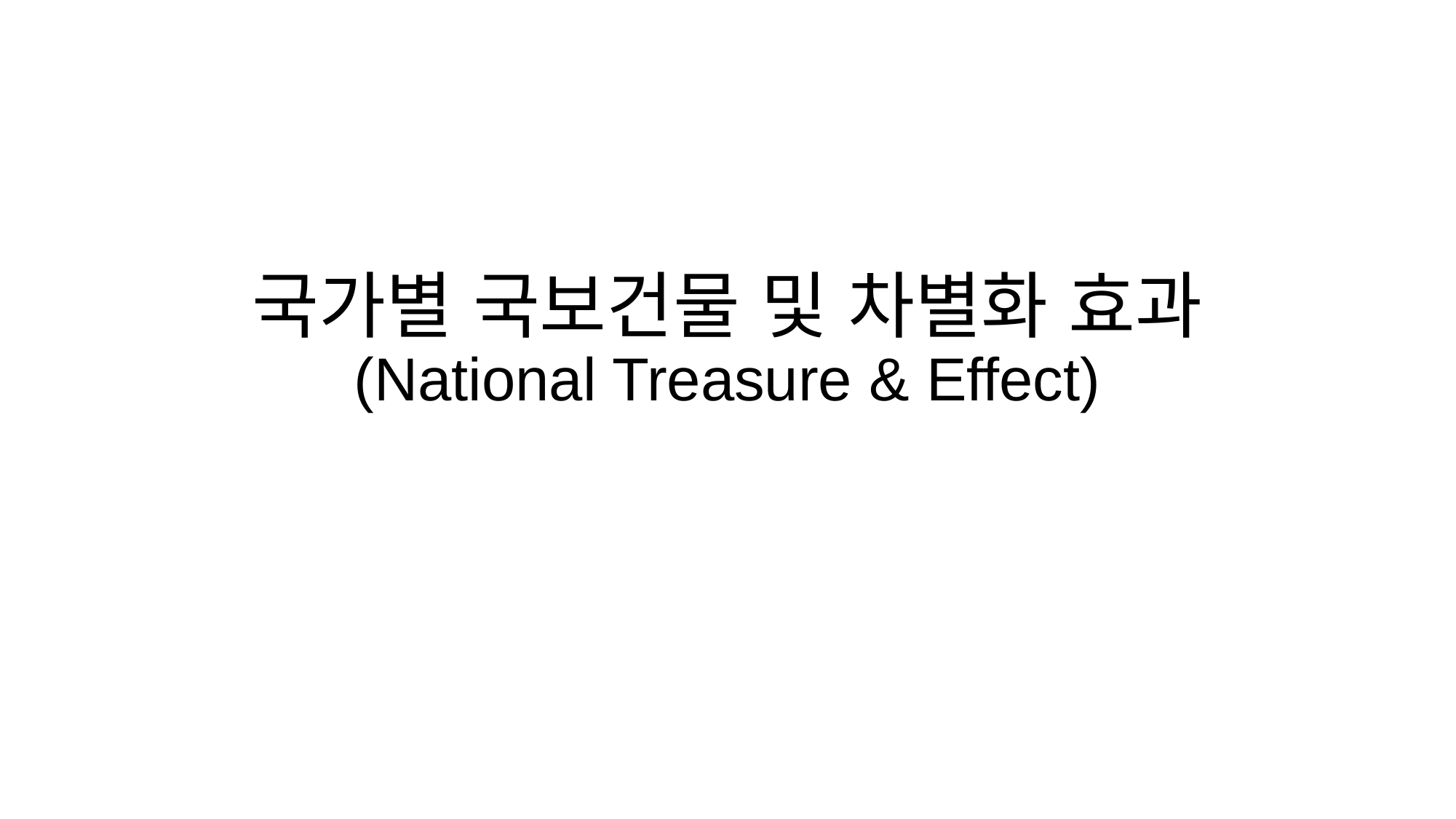

# 국가별 국보건물 및 차별화 효과 (National Treasure & Effect)